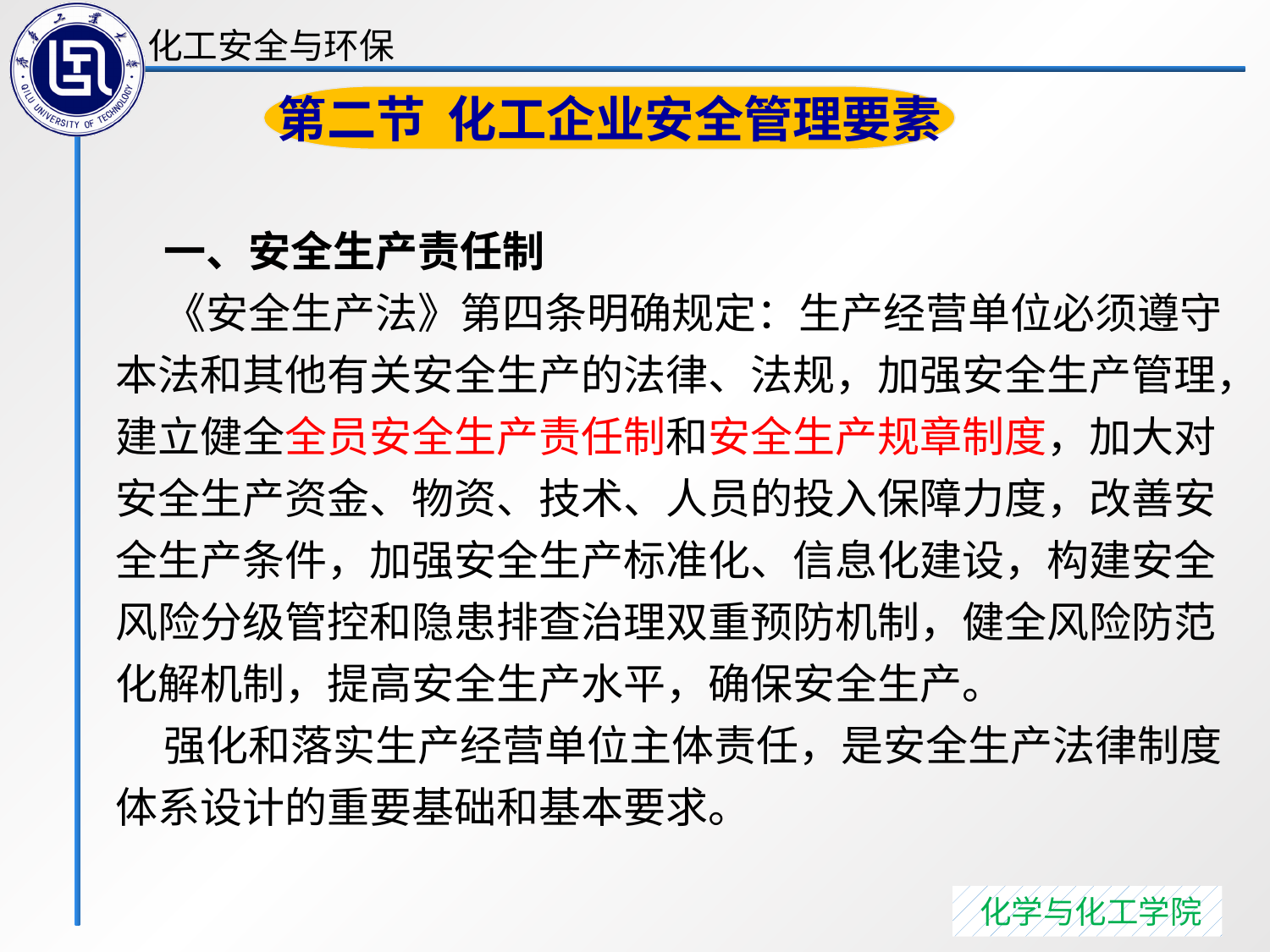

第二节  化工企业安全管理要素
    一、安全生产责任制
    《安全生产法》第四条明确规定：生产经营单位必须遵守本法和其他有关安全生产的法律、法规，加强安全生产管理，建立健全全员安全生产责任制和安全生产规章制度，加大对安全生产资金、物资、技术、人员的投入保障力度，改善安全生产条件，加强安全生产标准化、信息化建设，构建安全风险分级管控和隐患排查治理双重预防机制，健全风险防范化解机制，提高安全生产水平，确保安全生产。
    强化和落实生产经营单位主体责任，是安全生产法律制度体系设计的重要基础和基本要求。